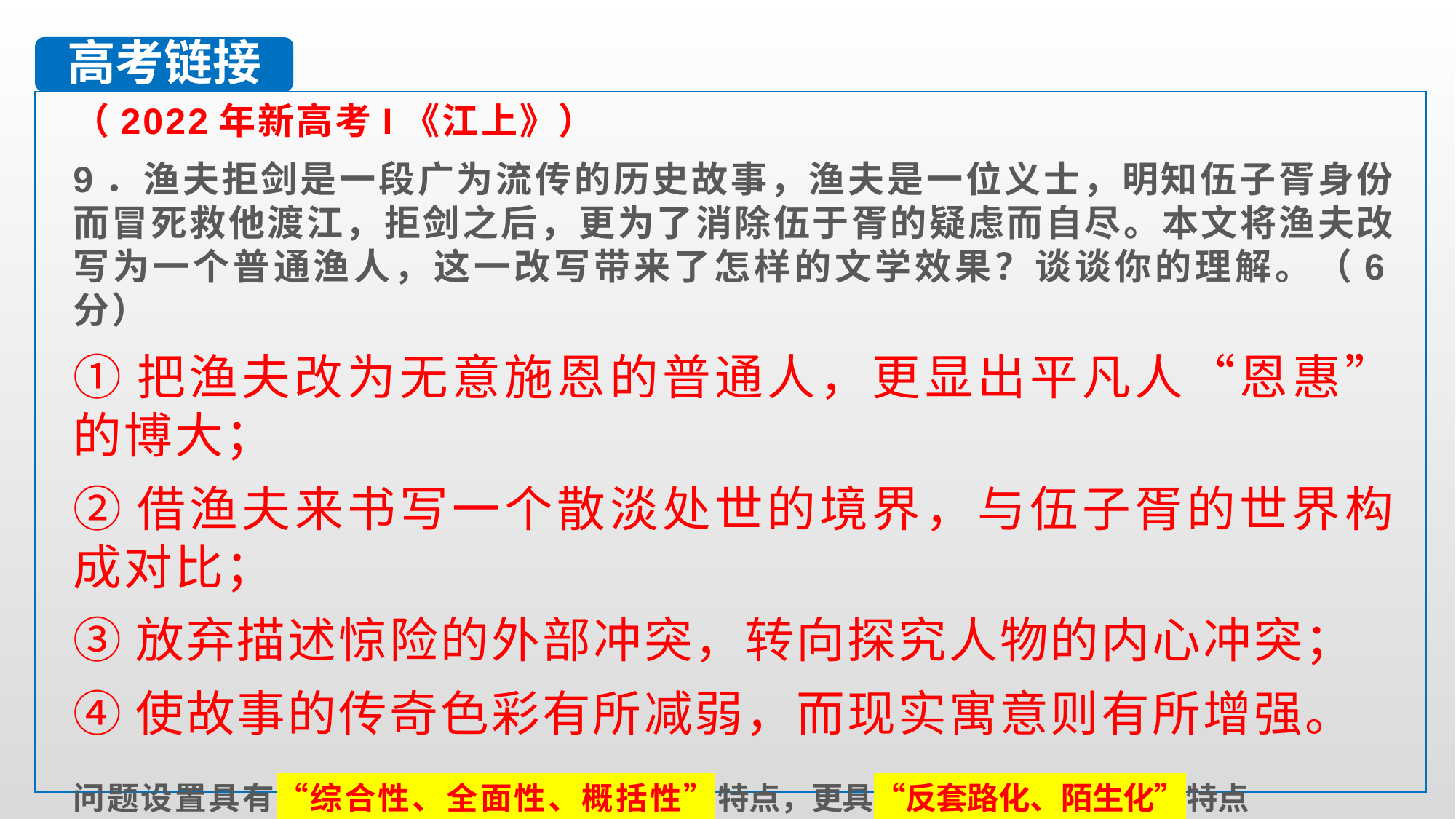

高考链接

（2022年新高考I《江上》）
9．渔夫拒剑是一段广为流传的历史故事，渔夫是一位义士，明知伍子胥身份而冒死救他渡江，拒剑之后，更为了消除伍于胥的疑虑而自尽。本文将渔夫改写为一个普通渔人，这一改写带来了怎样的文学效果？谈谈你的理解。（6分）
①把渔夫改为无意施恩的普通人，更显出平凡人“恩惠”的博大；
②借渔夫来书写一个散淡处世的境界，与伍子胥的世界构成对比；
③放弃描述惊险的外部冲突，转向探究人物的内心冲突；
④使故事的传奇色彩有所减弱，而现实寓意则有所增强。
问题设置具有“综合性、全面性、概括性”特点，更具“反套路化、陌生化”特点